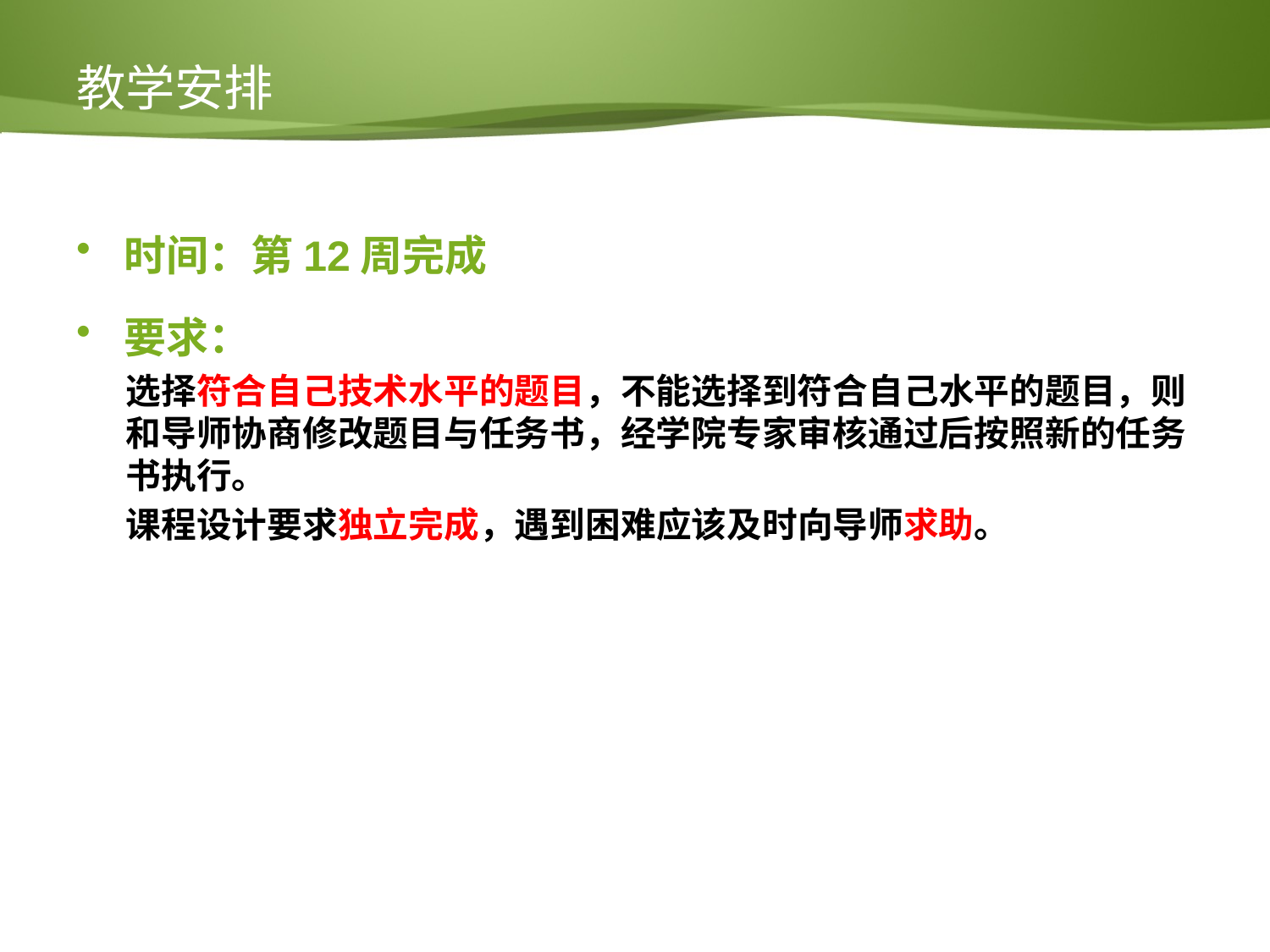

教学安排
时间：第12周完成
要求：
选择符合自己技术水平的题目，不能选择到符合自己水平的题目，则和导师协商修改题目与任务书，经学院专家审核通过后按照新的任务书执行。
课程设计要求独立完成，遇到困难应该及时向导师求助。